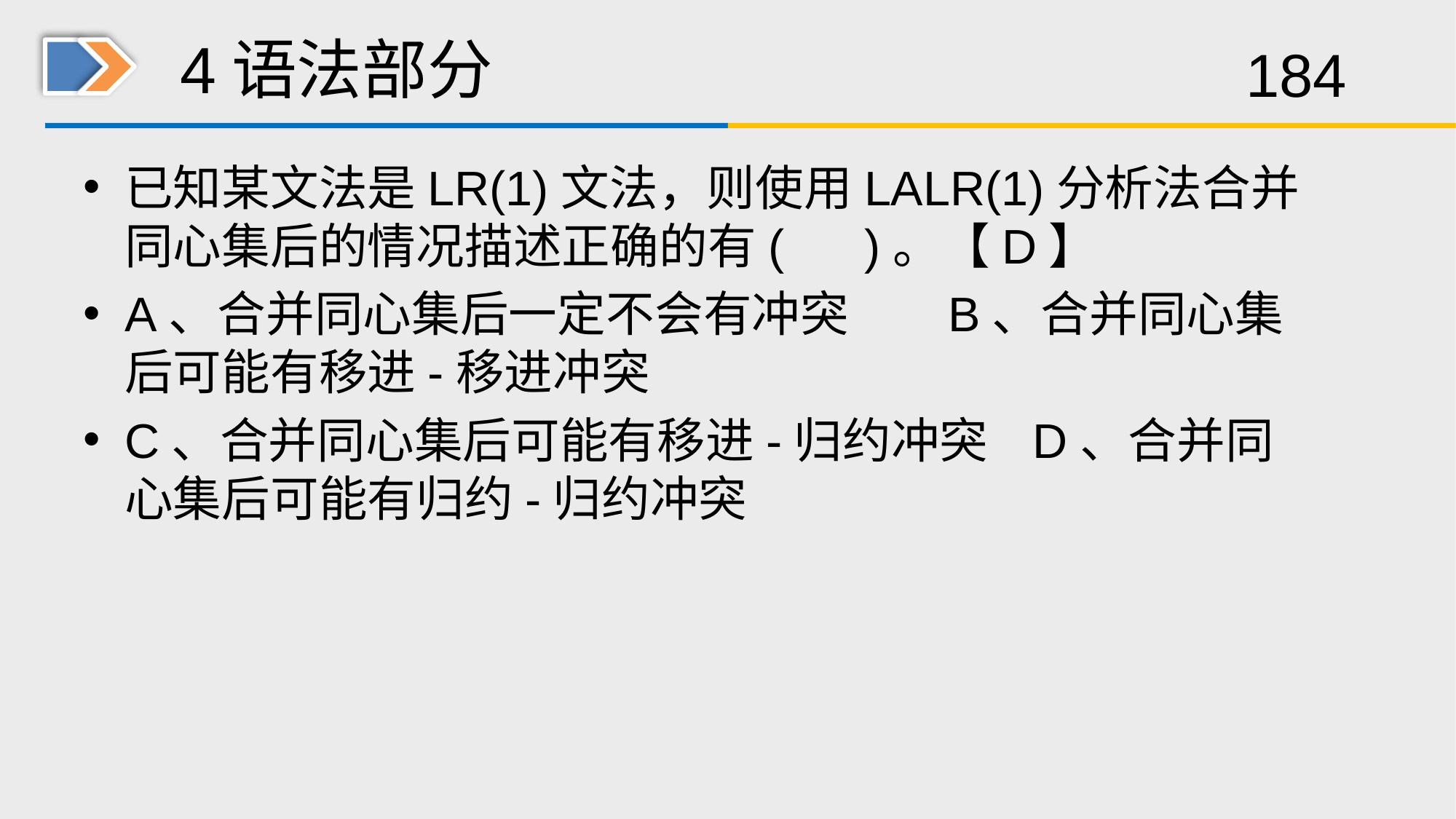

# 4语法部分
184
已知某文法是LR(1)文法，则使用LALR(1)分析法合并同心集后的情况描述正确的有(      )。【D】
A、合并同心集后一定不会有冲突        B、合并同心集后可能有移进-移进冲突
C、合并同心集后可能有移进-归约冲突   D、合并同心集后可能有归约-归约冲突